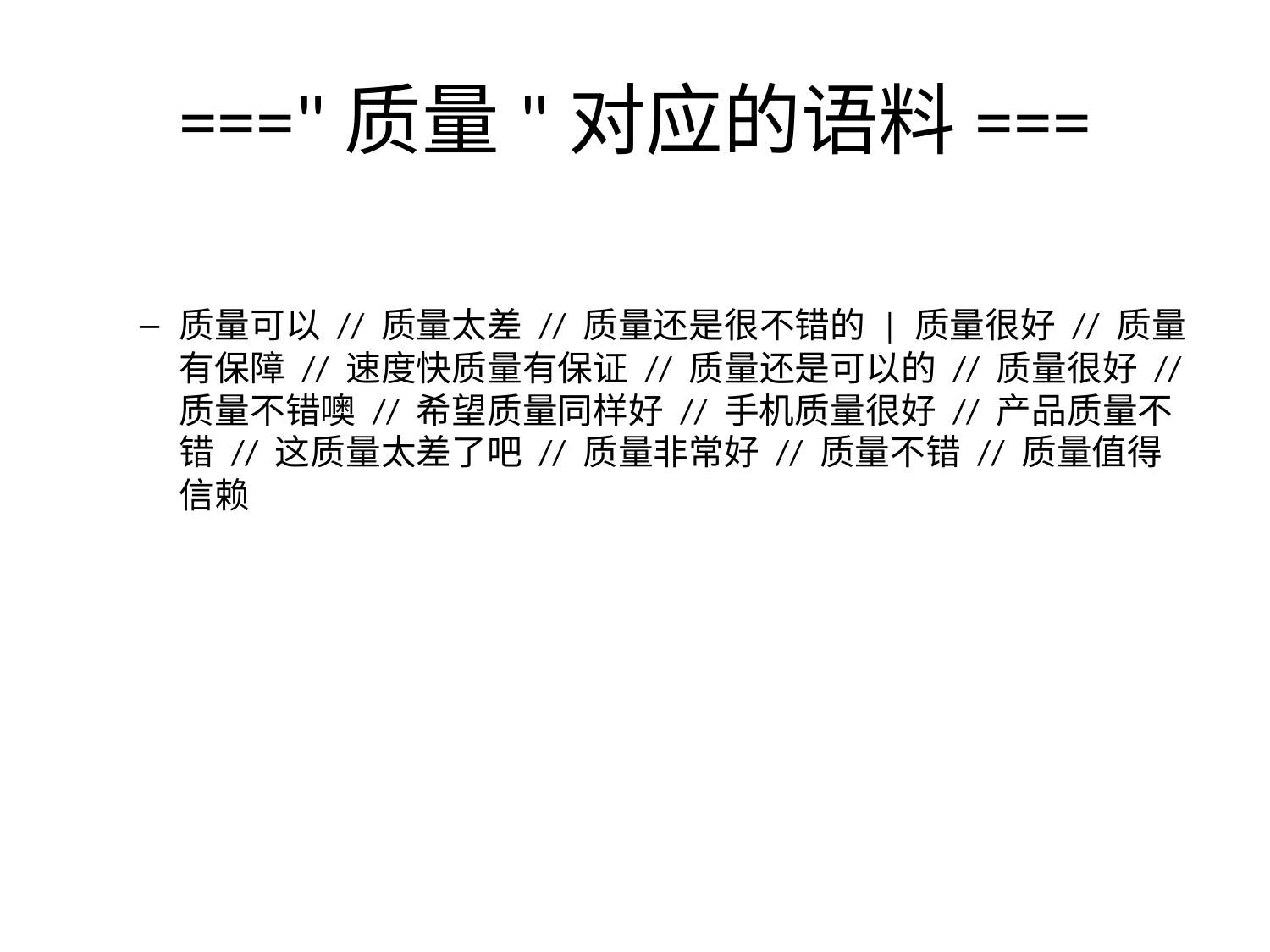

# ==="质量"对应的语料===

质量可以 // 质量太差 // 质量还是很不错的 | 质量很好 // 质量有保障 // 速度快质量有保证 // 质量还是可以的 // 质量很好 // 质量不错噢 // 希望质量同样好 // 手机质量很好 // 产品质量不错 // 这质量太差了吧 // 质量非常好 // 质量不错 // 质量值得信赖